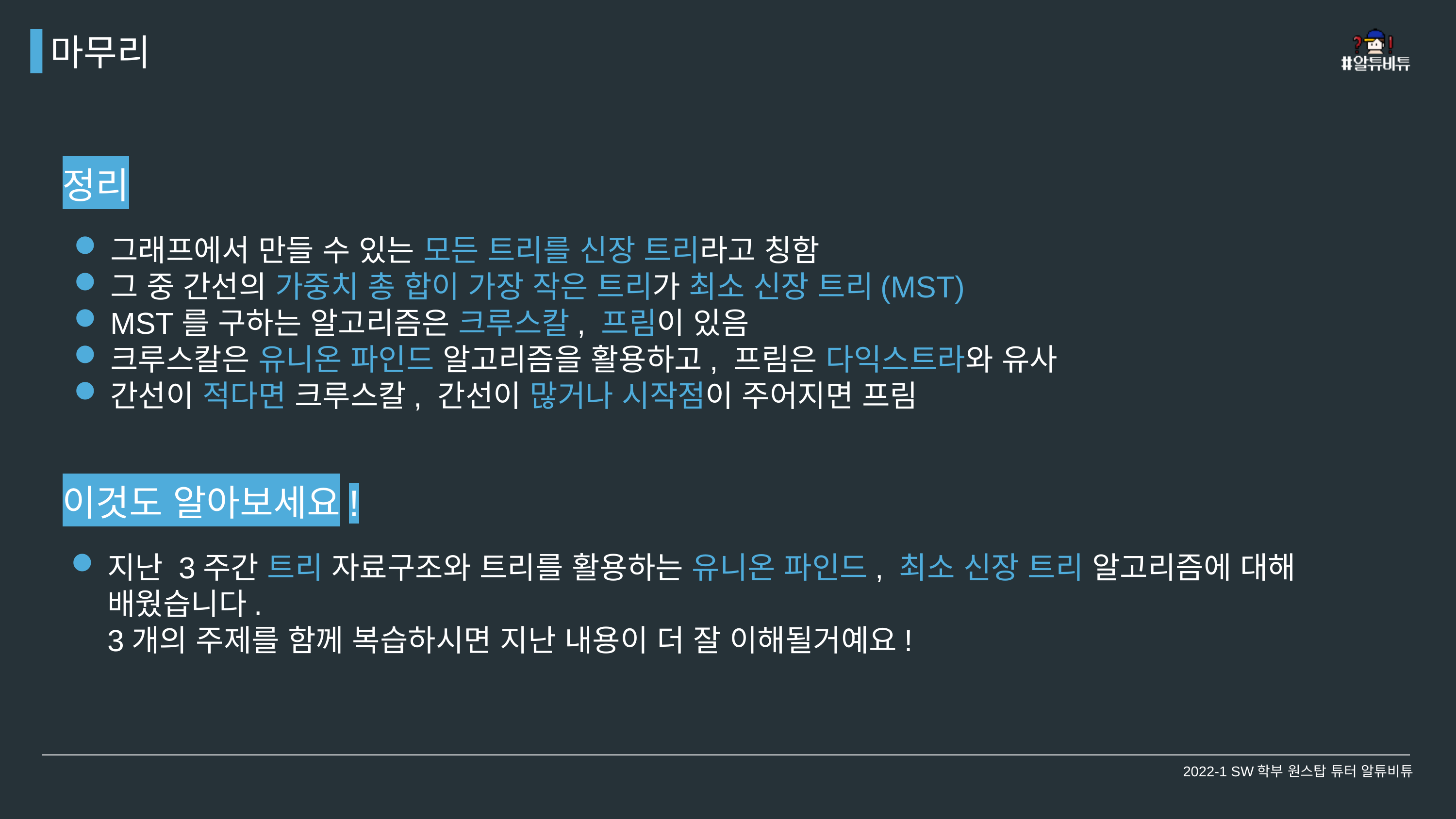

마무리
정리
그래프에서 만들 수 있는 모든 트리를 신장 트리라고 칭함
그 중 간선의 가중치 총 합이 가장 작은 트리가 최소 신장 트리(MST)
MST를 구하는 알고리즘은 크루스칼, 프림이 있음
크루스칼은 유니온 파인드 알고리즘을 활용하고, 프림은 다익스트라와 유사
간선이 적다면 크루스칼, 간선이 많거나 시작점이 주어지면 프림
이것도 알아보세요!
지난 3주간 트리 자료구조와 트리를 활용하는 유니온 파인드, 최소 신장 트리 알고리즘에 대해 배웠습니다.
3개의 주제를 함께 복습하시면 지난 내용이 더 잘 이해될거예요!
2022-1 SW학부 원스탑 튜터 알튜비튜